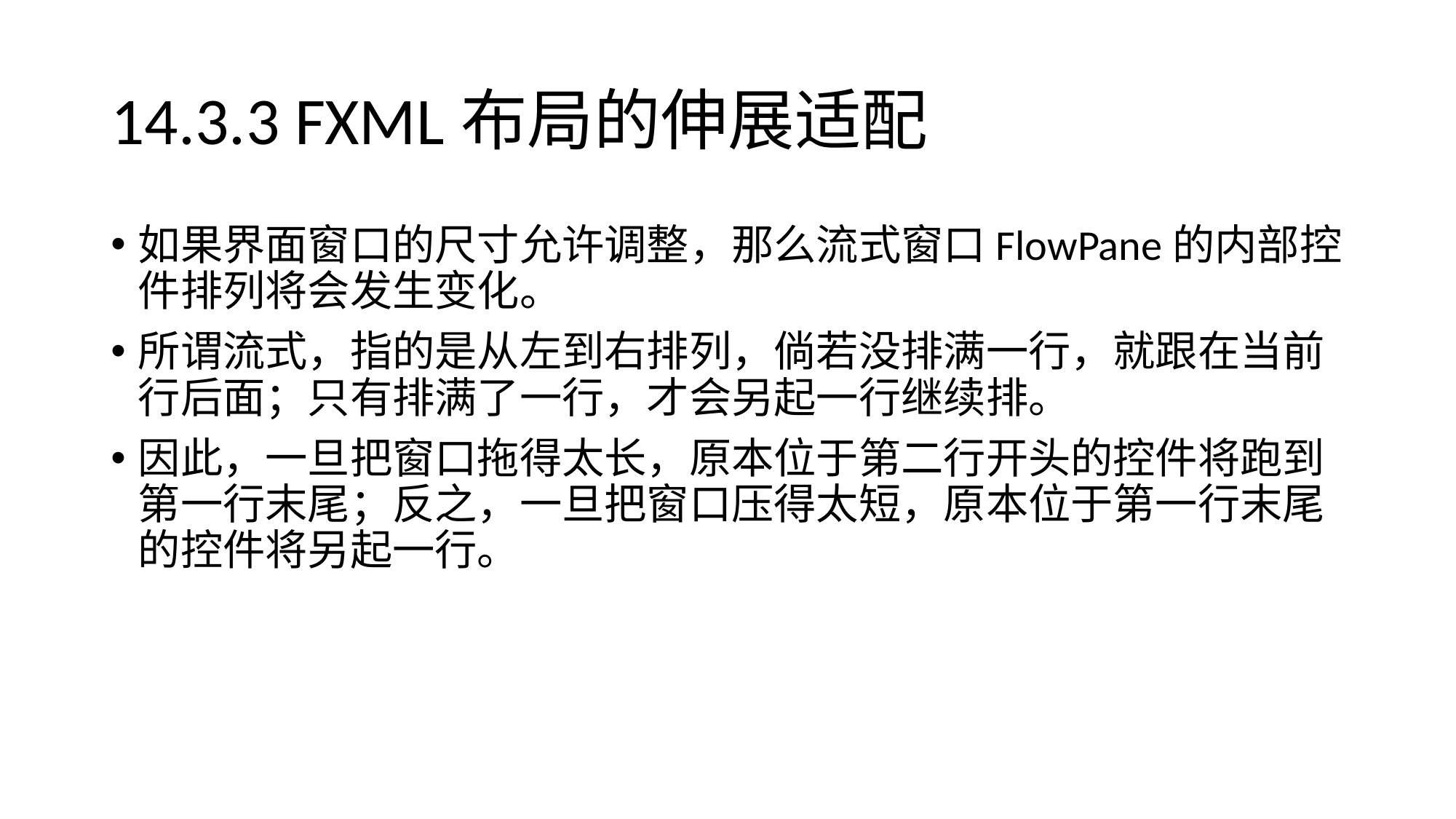

# 14.3.3 FXML布局的伸展适配
如果界面窗口的尺寸允许调整，那么流式窗口FlowPane的内部控件排列将会发生变化。
所谓流式，指的是从左到右排列，倘若没排满一行，就跟在当前行后面；只有排满了一行，才会另起一行继续排。
因此，一旦把窗口拖得太长，原本位于第二行开头的控件将跑到第一行末尾；反之，一旦把窗口压得太短，原本位于第一行末尾的控件将另起一行。